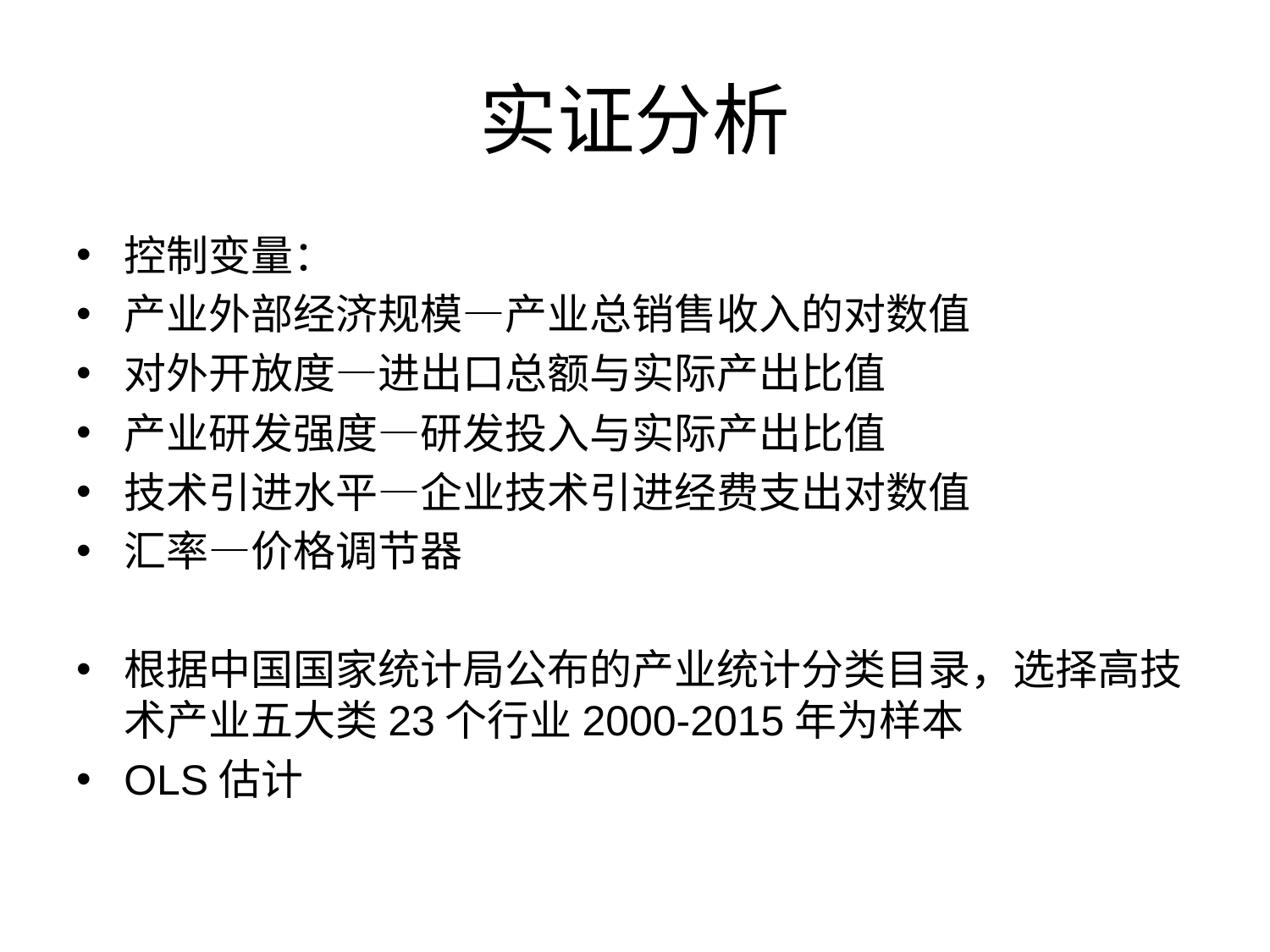

# 实证分析
控制变量：
产业外部经济规模—产业总销售收入的对数值
对外开放度—进出口总额与实际产出比值
产业研发强度—研发投入与实际产出比值
技术引进水平—企业技术引进经费支出对数值
汇率—价格调节器

根据中国国家统计局公布的产业统计分类目录，选择高技术产业五大类23个行业2000-2015年为样本
OLS估计